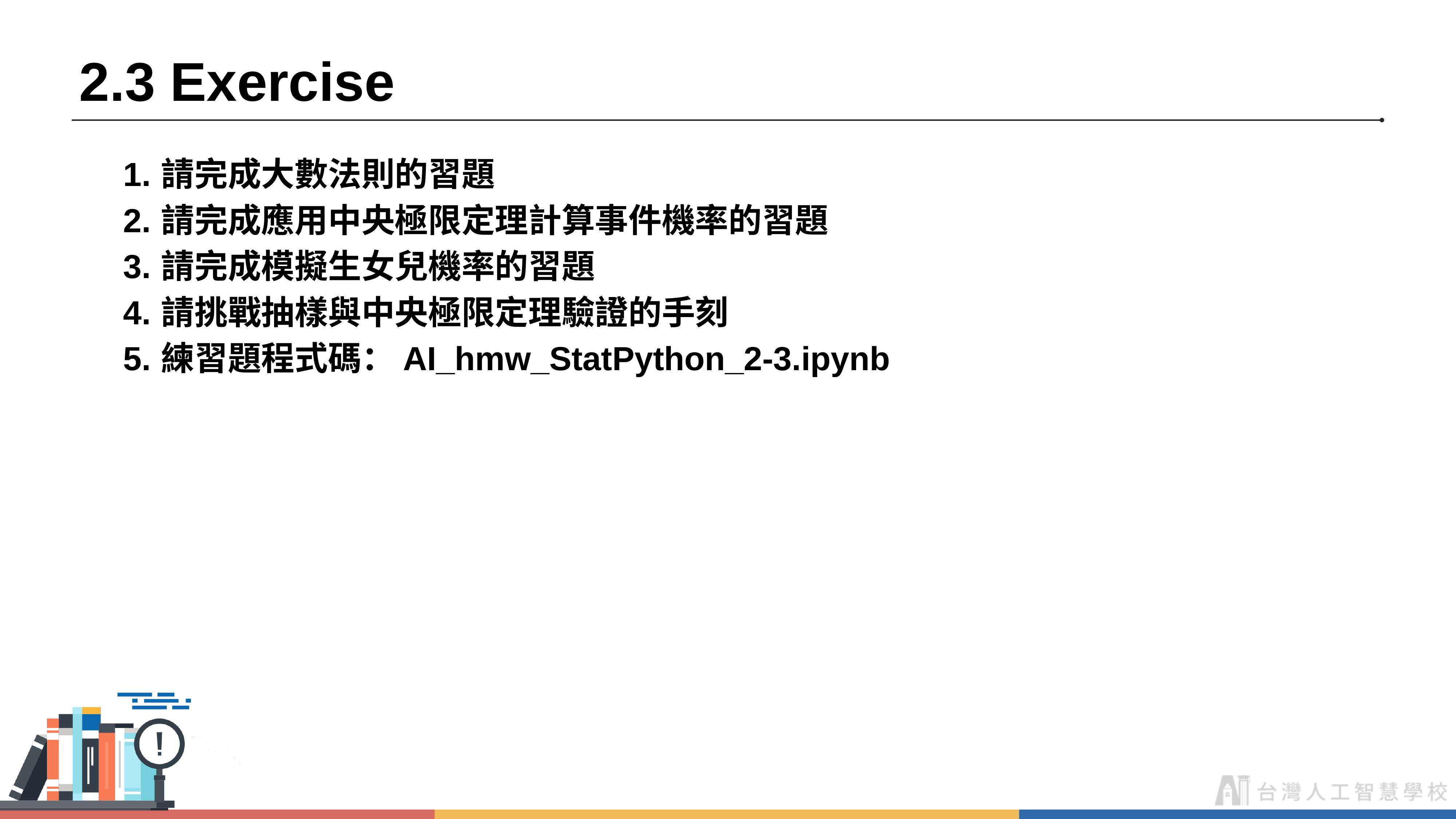

# 2.3 Exercise
請完成大數法則的習題
請完成應用中央極限定理計算事件機率的習題
請完成模擬生女兒機率的習題
請挑戰抽樣與中央極限定理驗證的手刻
練習題程式碼：AI_hmw_StatPython_2-3.ipynb